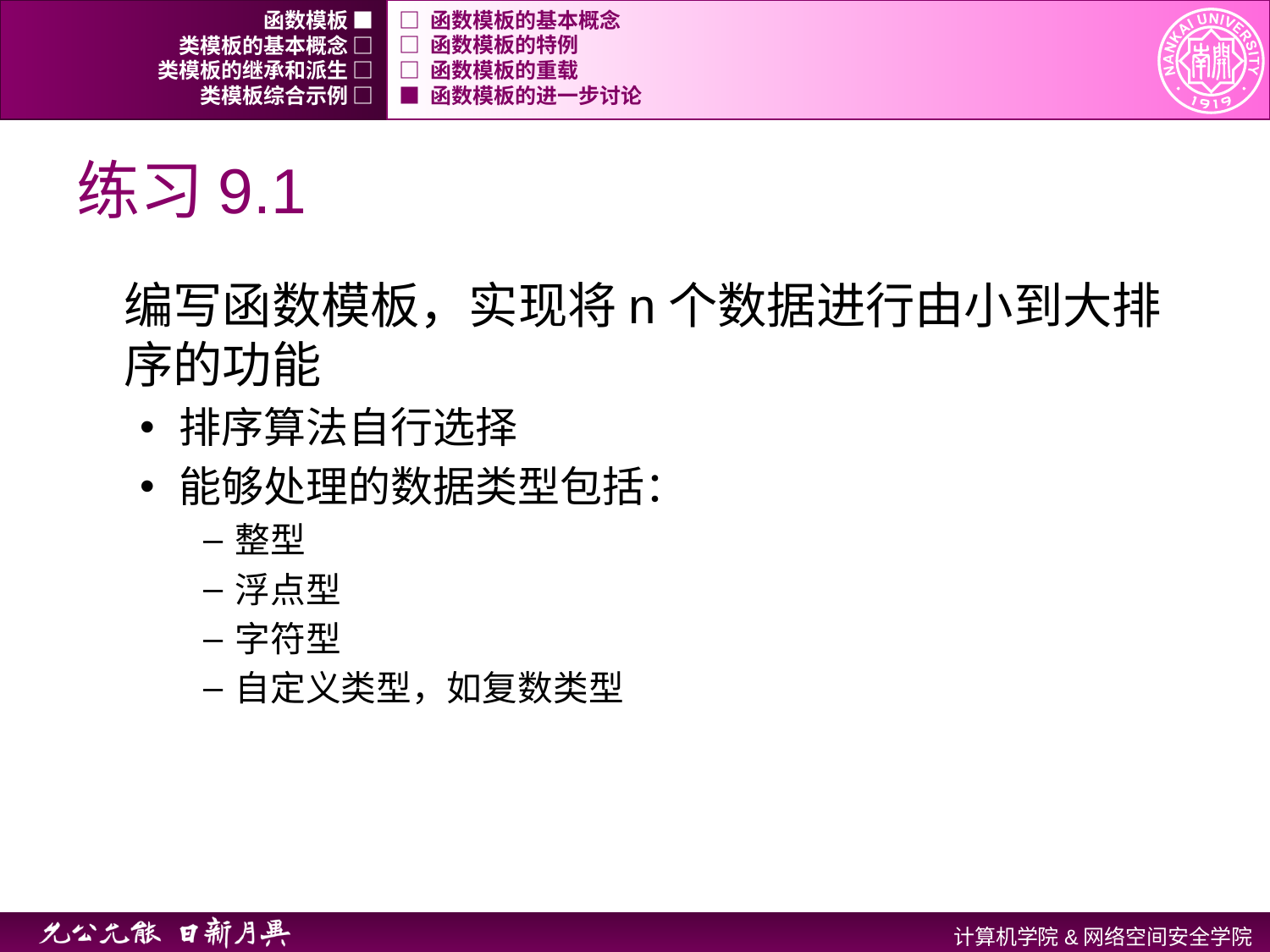

函数模板 ■
□ 函数模板的基本概念
类模板的基本概念 □
□ 函数模板的特例
类模板的继承和派生 □
□ 函数模板的重载
类模板综合示例 □
■ 函数模板的进一步讨论
# 练习9.1
编写函数模板，实现将n个数据进行由小到大排序的功能
排序算法自行选择
能够处理的数据类型包括：
整型
浮点型
字符型
自定义类型，如复数类型